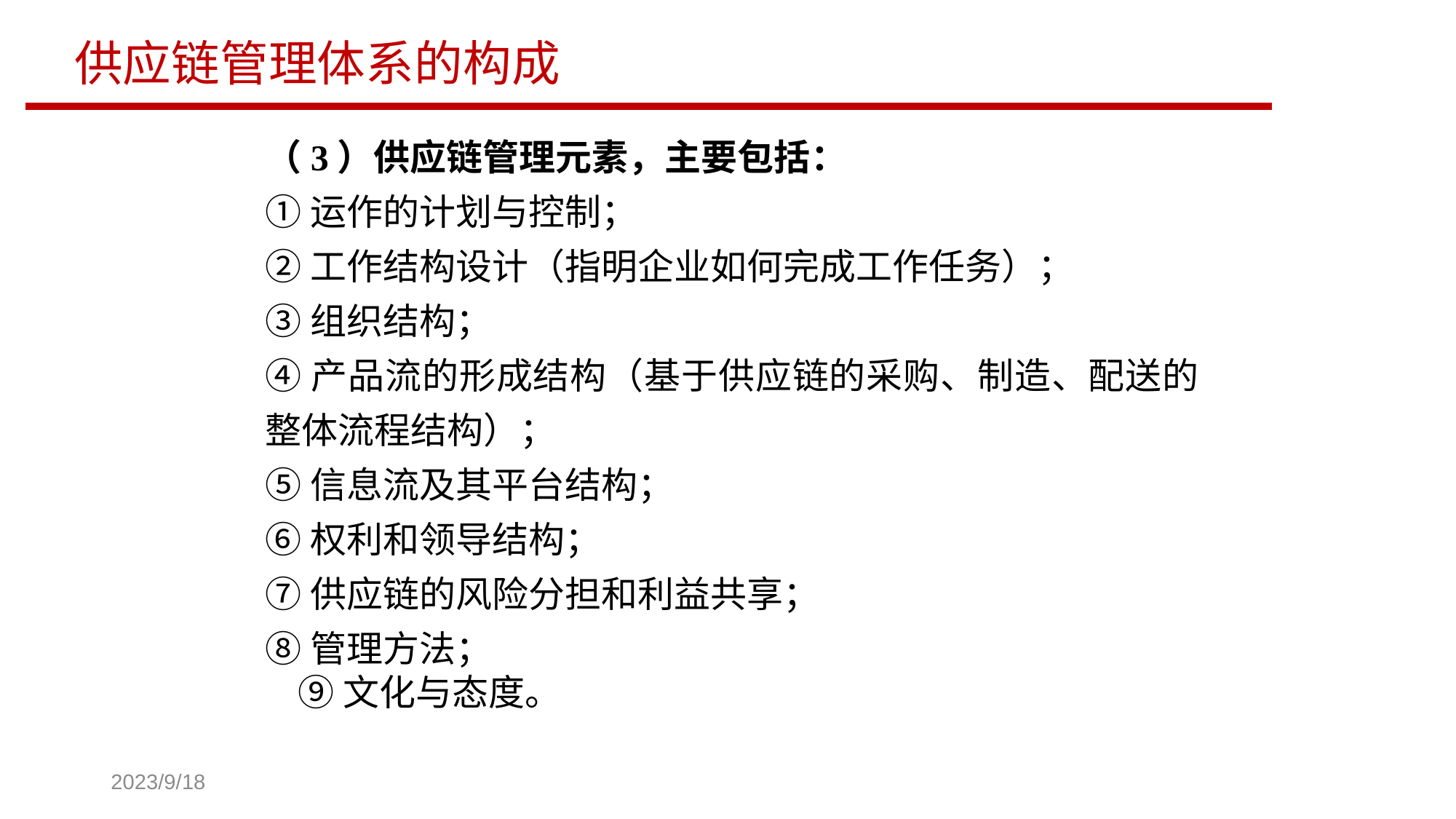

供应链管理体系的构成
（3）供应链管理元素，主要包括：
①运作的计划与控制；
②工作结构设计（指明企业如何完成工作任务）；
③组织结构；
④产品流的形成结构（基于供应链的采购、制造、配送的整体流程结构）；
⑤信息流及其平台结构；
⑥权利和领导结构；
⑦供应链的风险分担和利益共享；
⑧管理方法；
    ⑨文化与态度。
2023/9/18